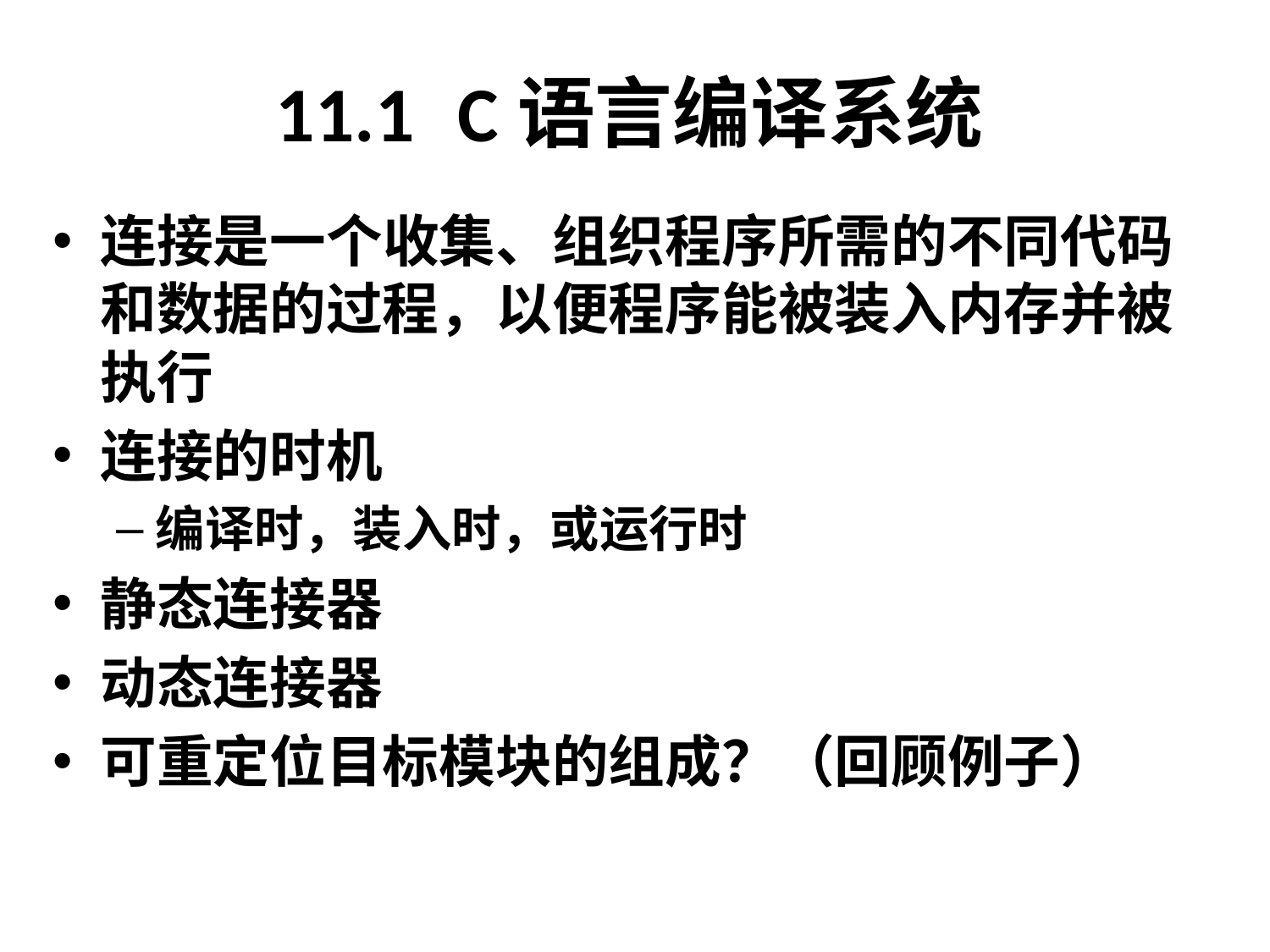

# 11.1  C语言编译系统
连接是一个收集、组织程序所需的不同代码和数据的过程，以便程序能被装入内存并被执行
连接的时机
编译时，装入时，或运行时
静态连接器
动态连接器
可重定位目标模块的组成？（回顾例子）